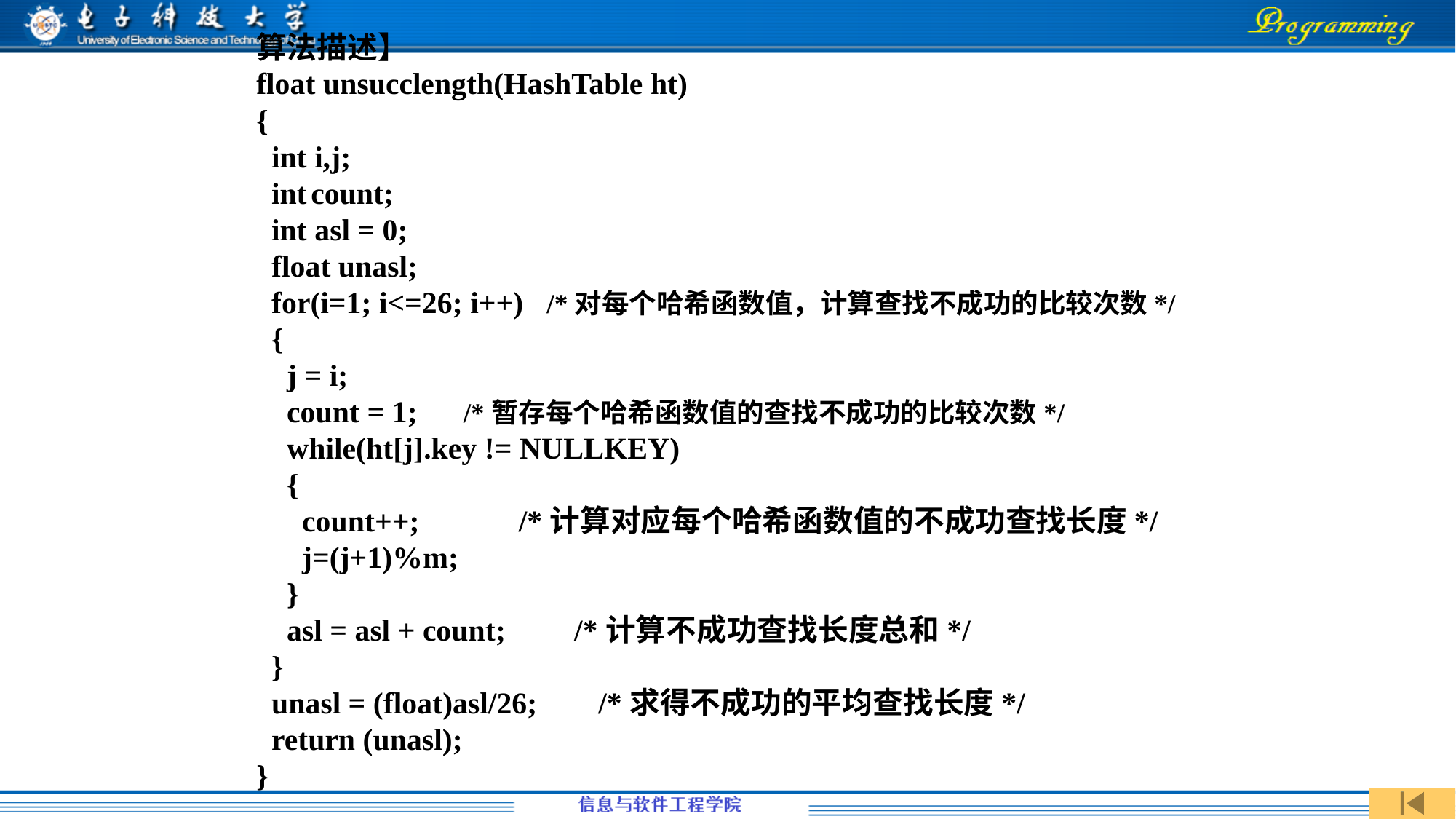

算法描述】
float unsucclength(HashTable ht)
{
  int i,j;
  int	count;
  int asl = 0;
  float unasl;
  for(i=1; i<=26; i++)   /*对每个哈希函数值，计算查找不成功的比较次数*/
  {
    j = i;
    count = 1;      /*暂存每个哈希函数值的查找不成功的比较次数*/
    while(ht[j].key != NULLKEY)
    {
      count++;             /*计算对应每个哈希函数值的不成功查找长度*/
      j=(j+1)%m;
    }
    asl = asl + count;         /*计算不成功查找长度总和*/
  }
  unasl = (float)asl/26;        /*求得不成功的平均查找长度*/
  return (unasl);
}